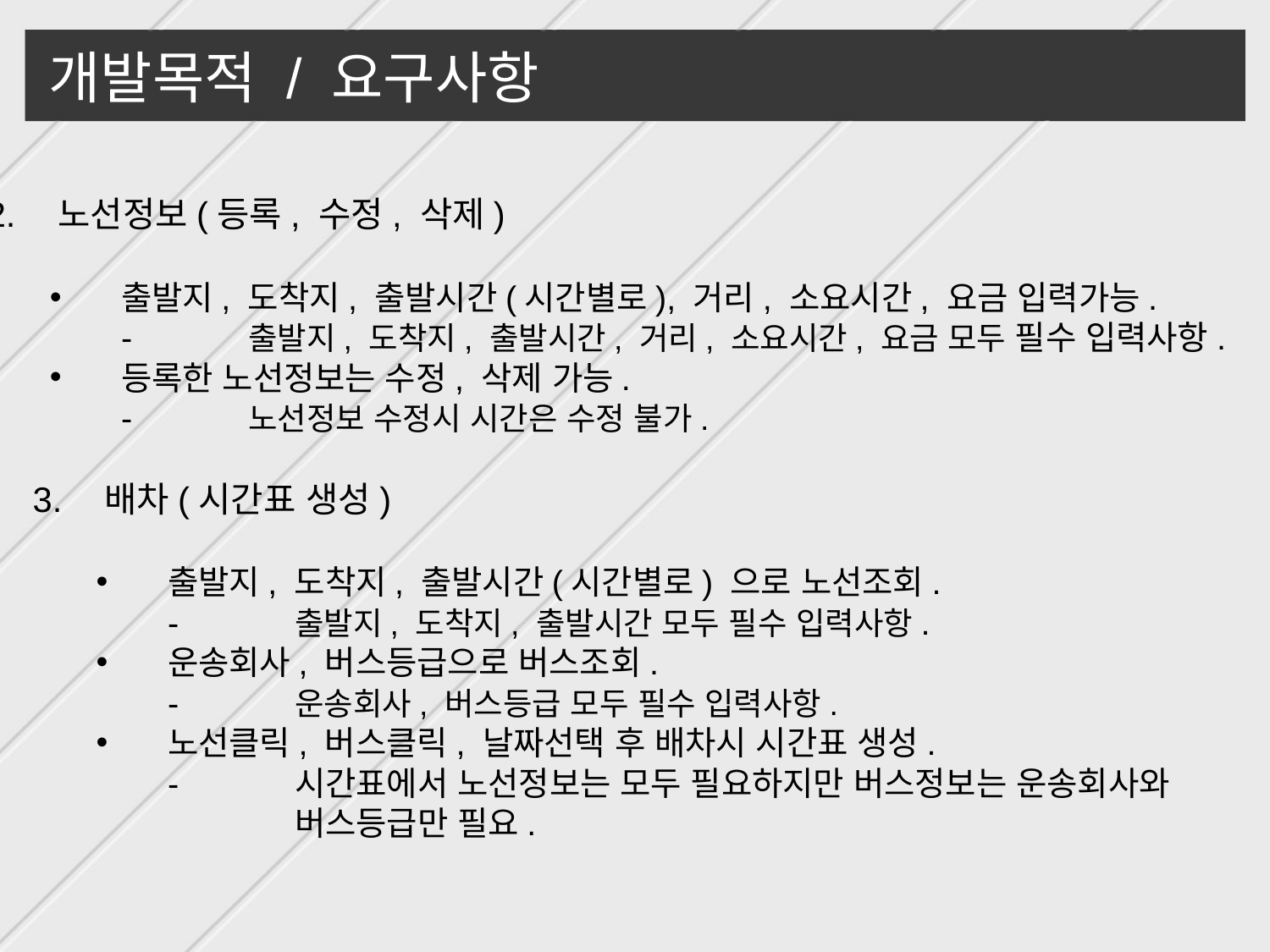

개발목적 / 요구사항
노선정보(등록, 수정, 삭제)

출발지, 도착지, 출발시간(시간별로), 거리, 소요시간, 요금 입력가능.
	-	출발지, 도착지, 출발시간, 거리, 소요시간, 요금 모두 필수 입력사항.
등록한 노선정보는 수정, 삭제 가능.
	-	노선정보 수정시 시간은 수정 불가.
배차(시간표 생성)

출발지, 도착지, 출발시간(시간별로) 으로 노선조회.
	-	출발지, 도착지, 출발시간 모두 필수 입력사항.
운송회사, 버스등급으로 버스조회.
	-	운송회사, 버스등급 모두 필수 입력사항.
노선클릭, 버스클릭, 날짜선택 후 배차시 시간표 생성.
	-	시간표에서 노선정보는 모두 필요하지만 버스정보는 운송회사와
		버스등급만 필요.